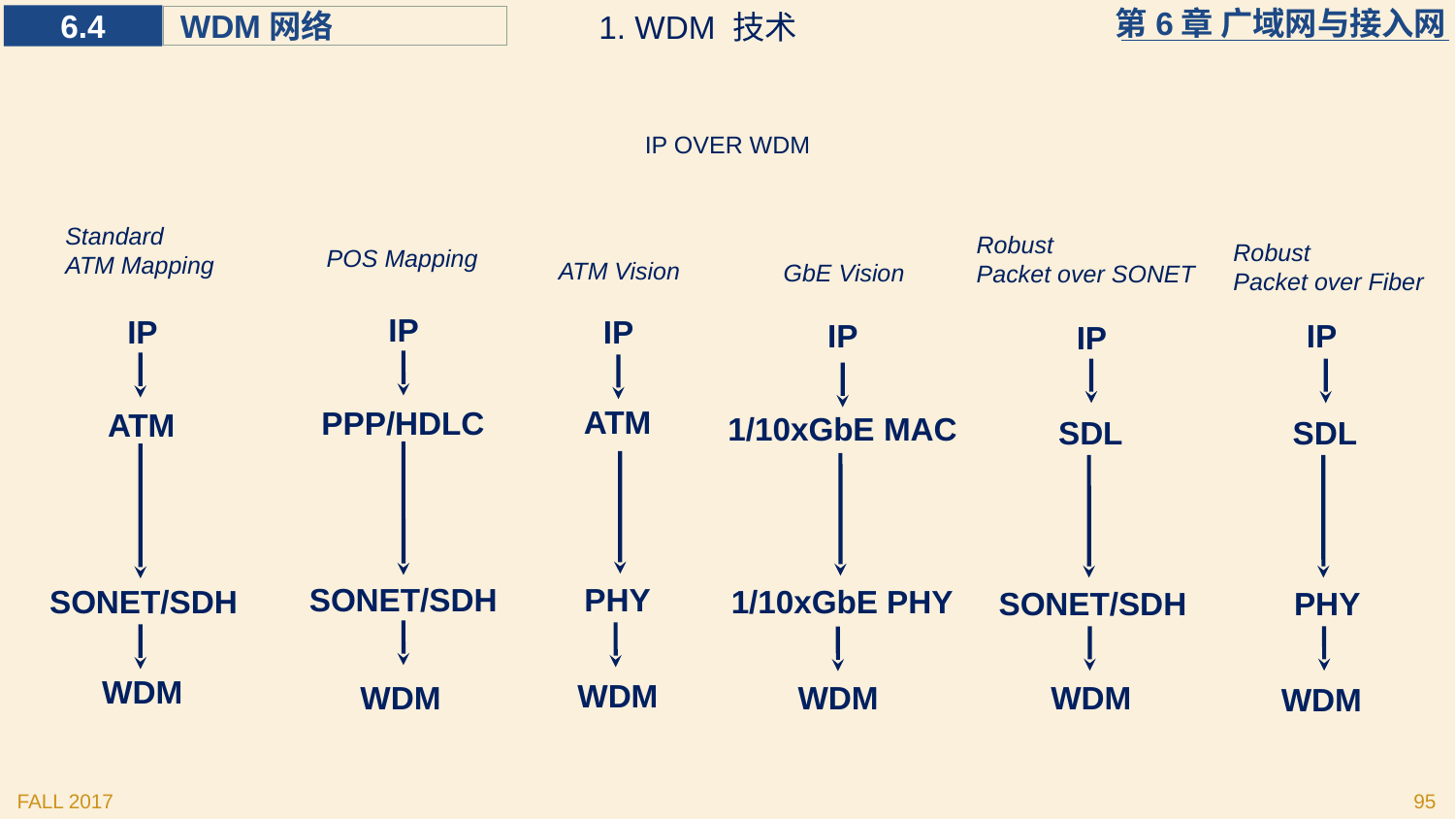

1. WDM 技术
IP OVER WDM
Standard
ATM Mapping
Robust
Packet over SONET
Robust
Packet over Fiber
POS Mapping
ATM Vision
GbE Vision
IP
IP
IP
IP
IP
IP

ATM
PPP/HDLC
ATM
1/10xGbE MAC
SDL
SDL

SONET/SDH
PHY
SONET/SDH
1/10xGbE PHY
SONET/SDH
PHY

WDM
WDM
WDM
WDM
WDM
WDM